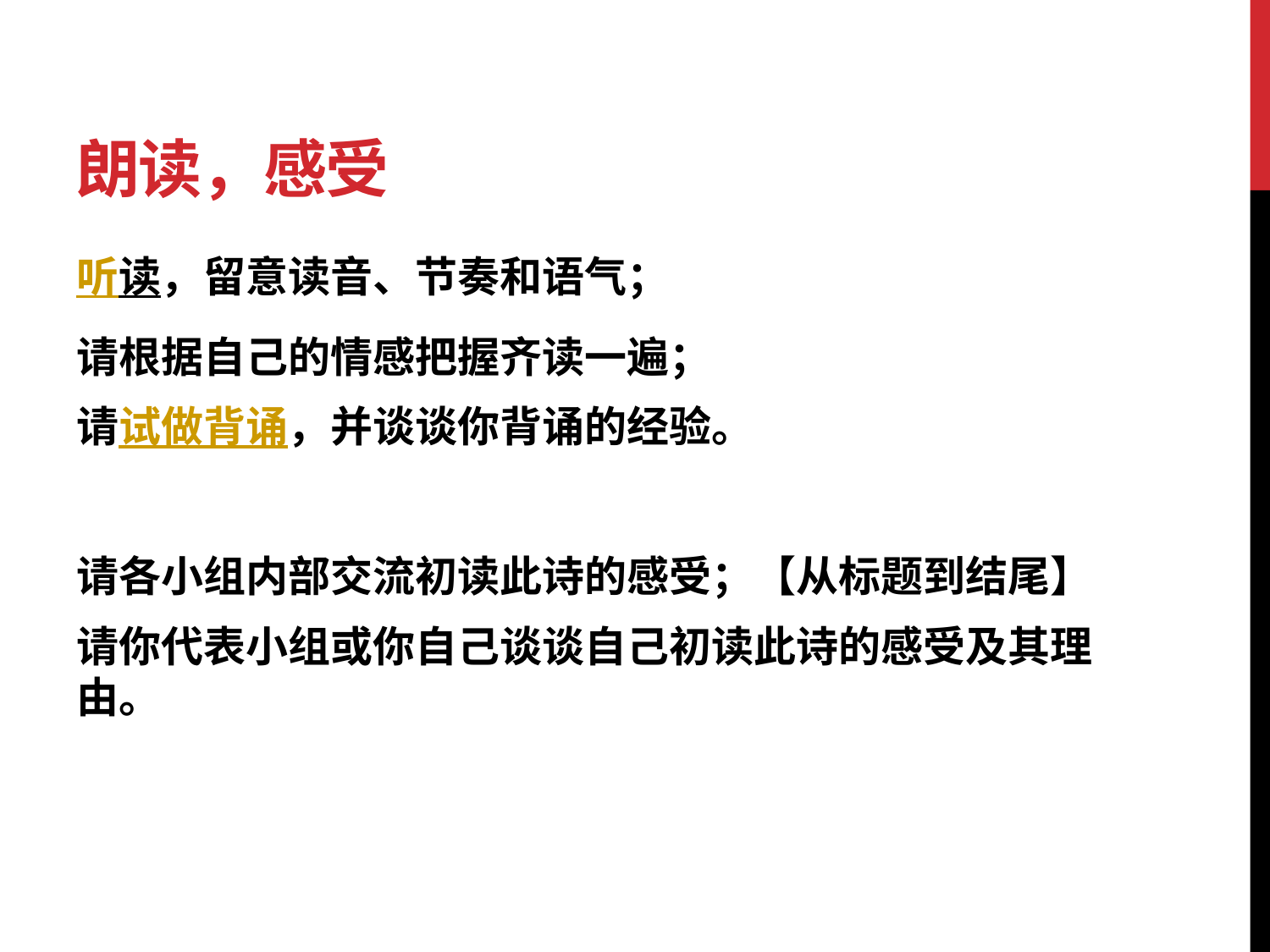

# 朗读，感受
听读，留意读音、节奏和语气；
请根据自己的情感把握齐读一遍；
请试做背诵，并谈谈你背诵的经验。

请各小组内部交流初读此诗的感受；【从标题到结尾】
请你代表小组或你自己谈谈自己初读此诗的感受及其理由。